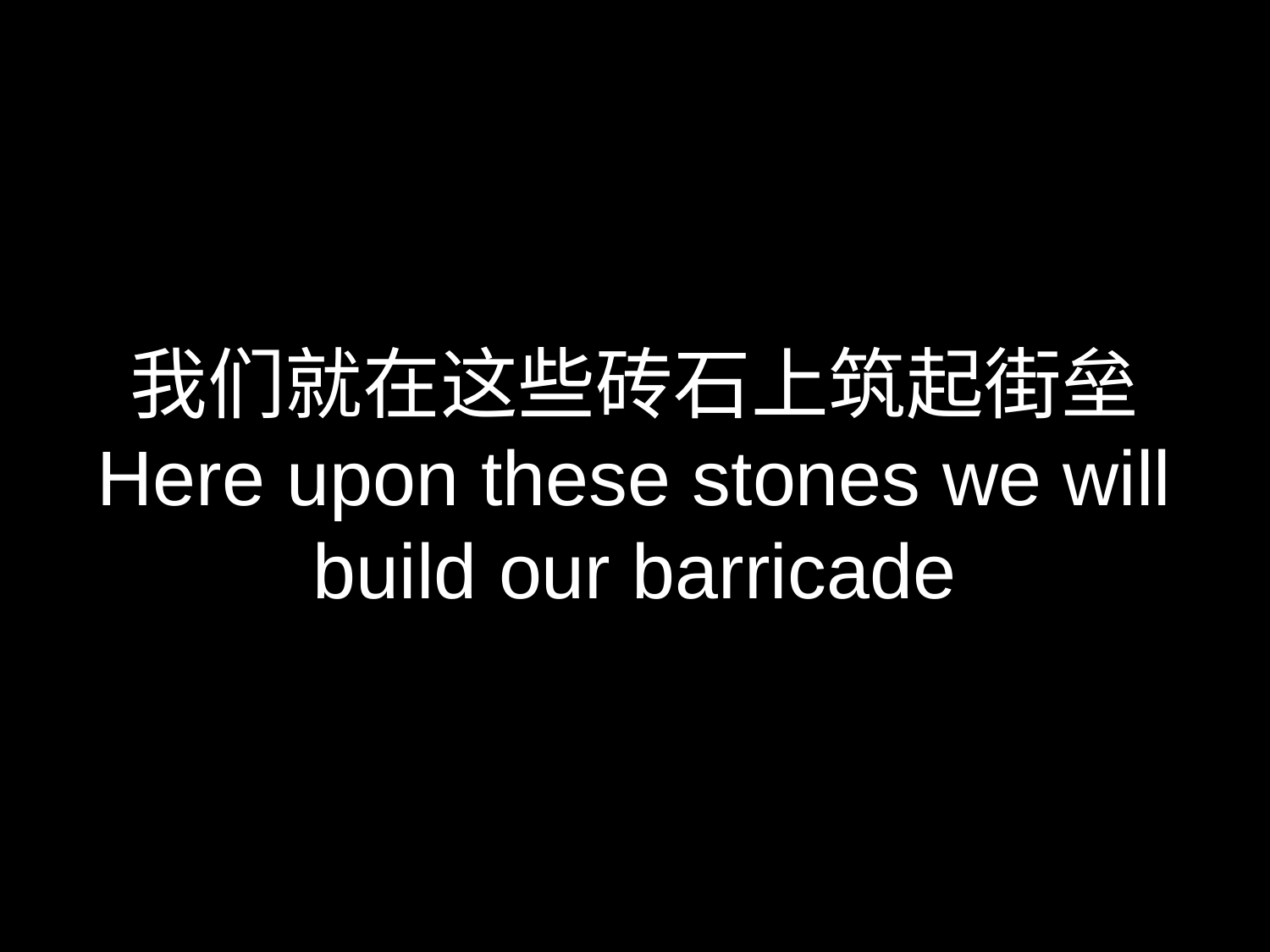

我们就在这些砖石上筑起街垒
Here upon these stones we will build our barricade